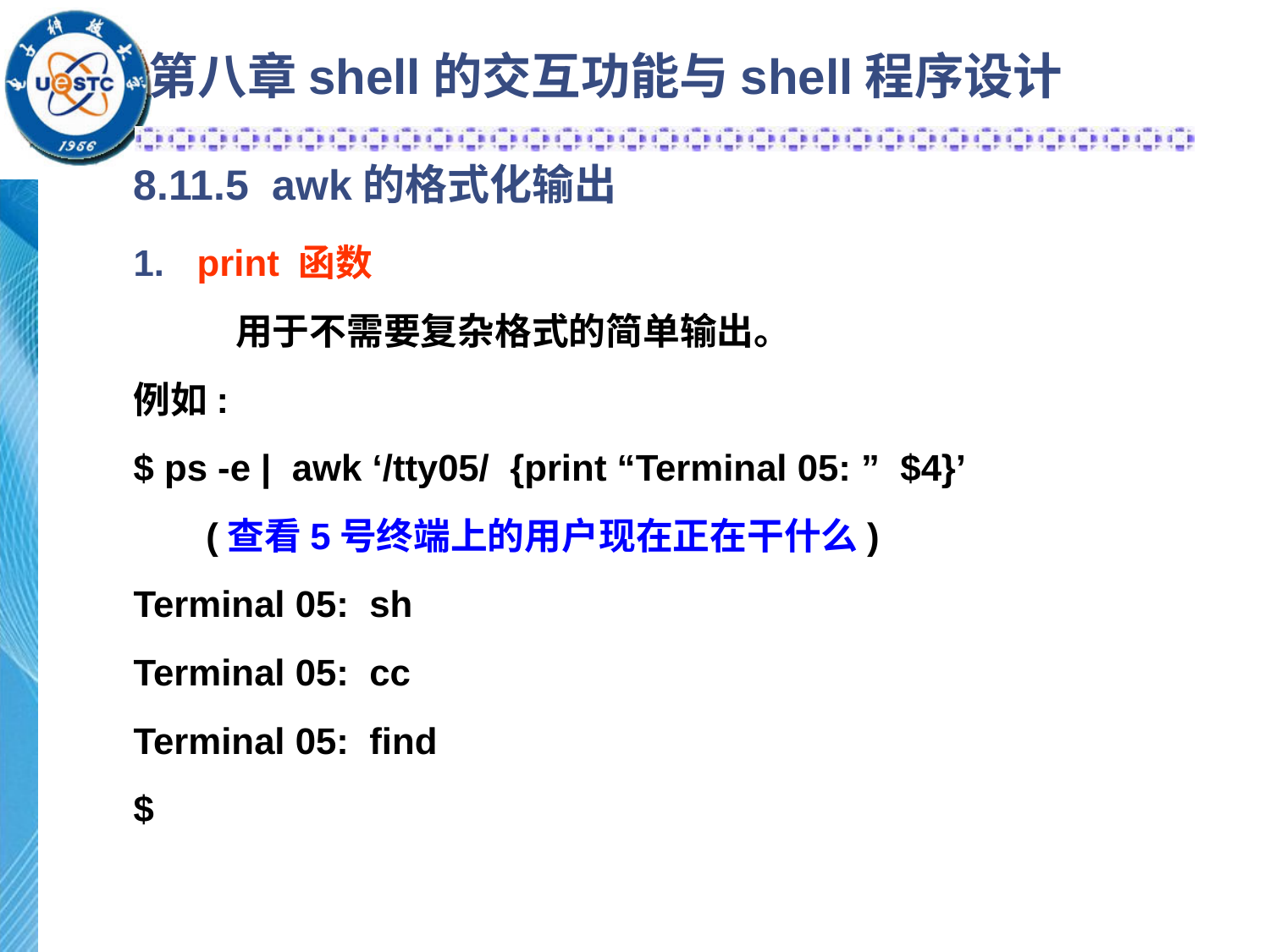

第八章shell的交互功能与shell程序设计
8.11.5  awk的格式化输出
print 函数
           用于不需要复杂格式的简单输出。
例如:
$ ps -e |  awk ‘/tty05/  {print “Terminal 05: ”  $4}’
       (查看5号终端上的用户现在正在干什么)
Terminal 05:  sh
Terminal 05:  cc
Terminal 05:  find
$